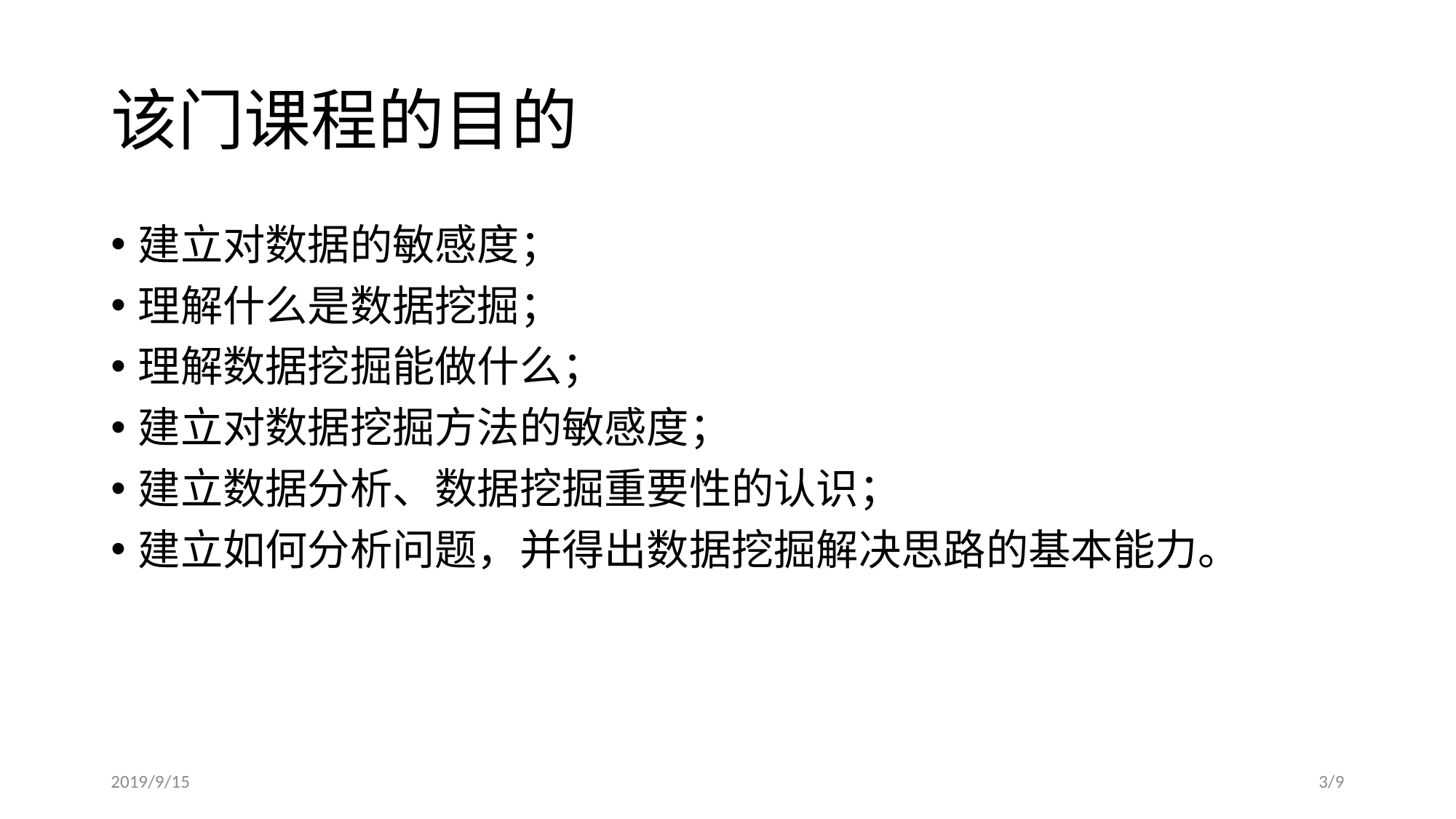

# 该门课程的目的
建立对数据的敏感度；
理解什么是数据挖掘；
理解数据挖掘能做什么；
建立对数据挖掘方法的敏感度；
建立数据分析、数据挖掘重要性的认识；
建立如何分析问题，并得出数据挖掘解决思路的基本能力。

2019/9/15

3/9